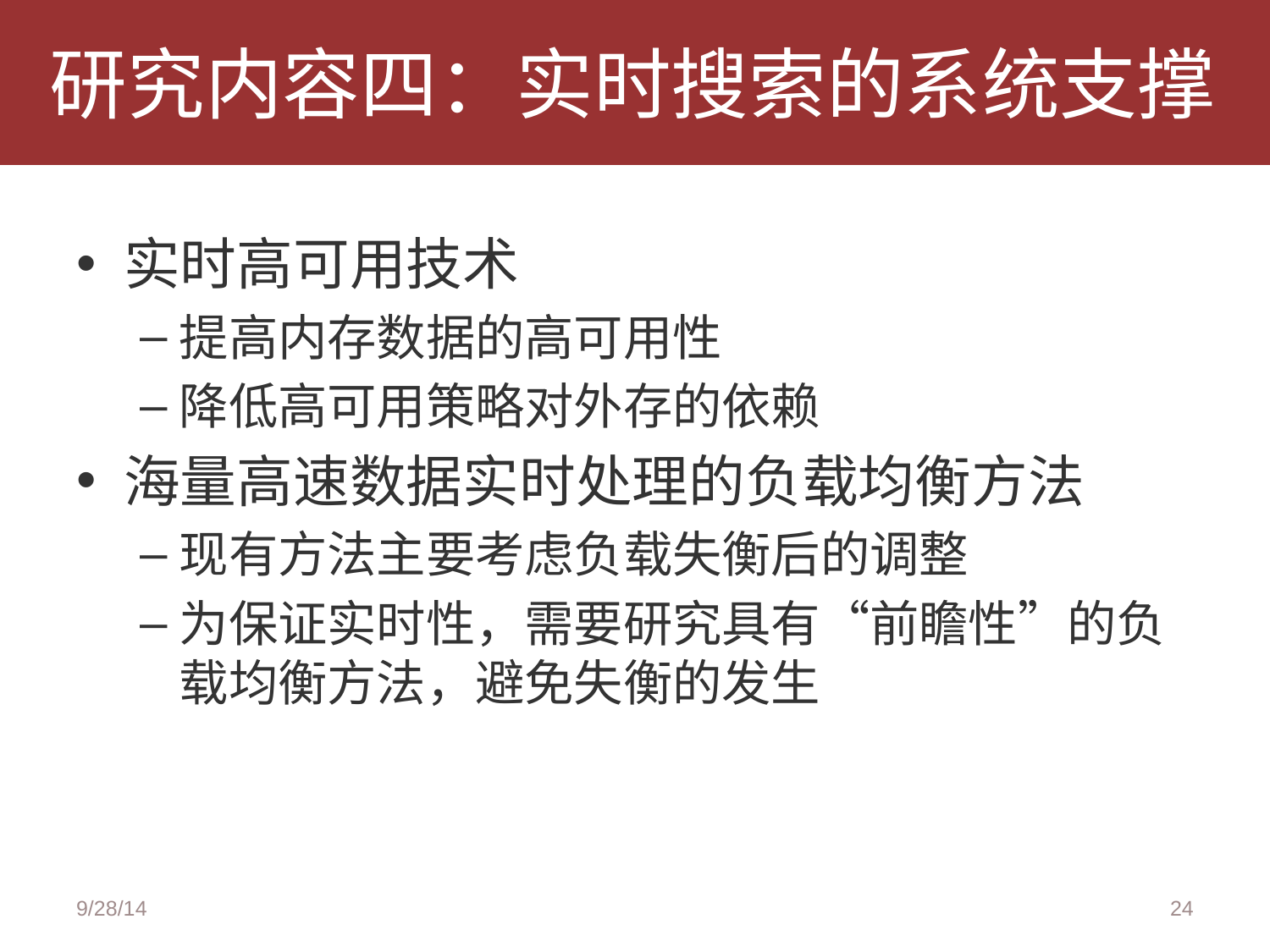

# 研究内容四：实时搜索的系统支撑
实时高可用技术
提高内存数据的高可用性
降低高可用策略对外存的依赖
海量高速数据实时处理的负载均衡方法
现有方法主要考虑负载失衡后的调整
为保证实时性，需要研究具有“前瞻性”的负载均衡方法，避免失衡的发生

9/28/14
24